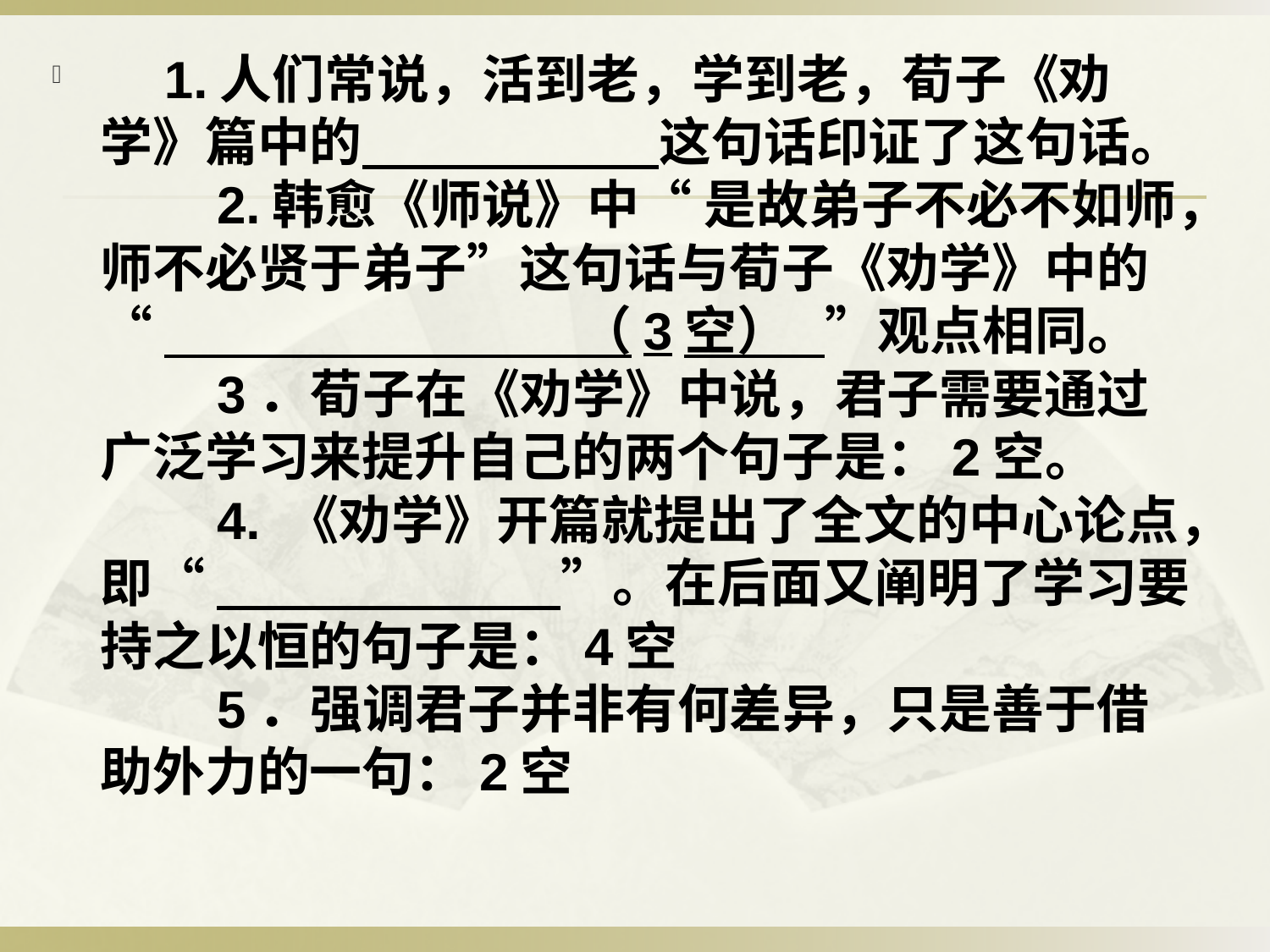

1.人们常说，活到老，学到老，荀子《劝学》篇中的                         这句话印证了这句话。
　　2.韩愈《师说》中“ 是故弟子不必不如师，师不必贤于弟子”这句话与荀子《劝学》中的“                                    （3空）   ”观点相同。
　　3．荀子在《劝学》中说，君子需要通过广泛学习来提升自己的两个句子是：2空。
　　4. 《劝学》开篇就提出了全文的中心论点，即“                              ”。在后面又阐明了学习要持之以恒的句子是：4空
　　5．强调君子并非有何差异，只是善于借助外力的一句：2空